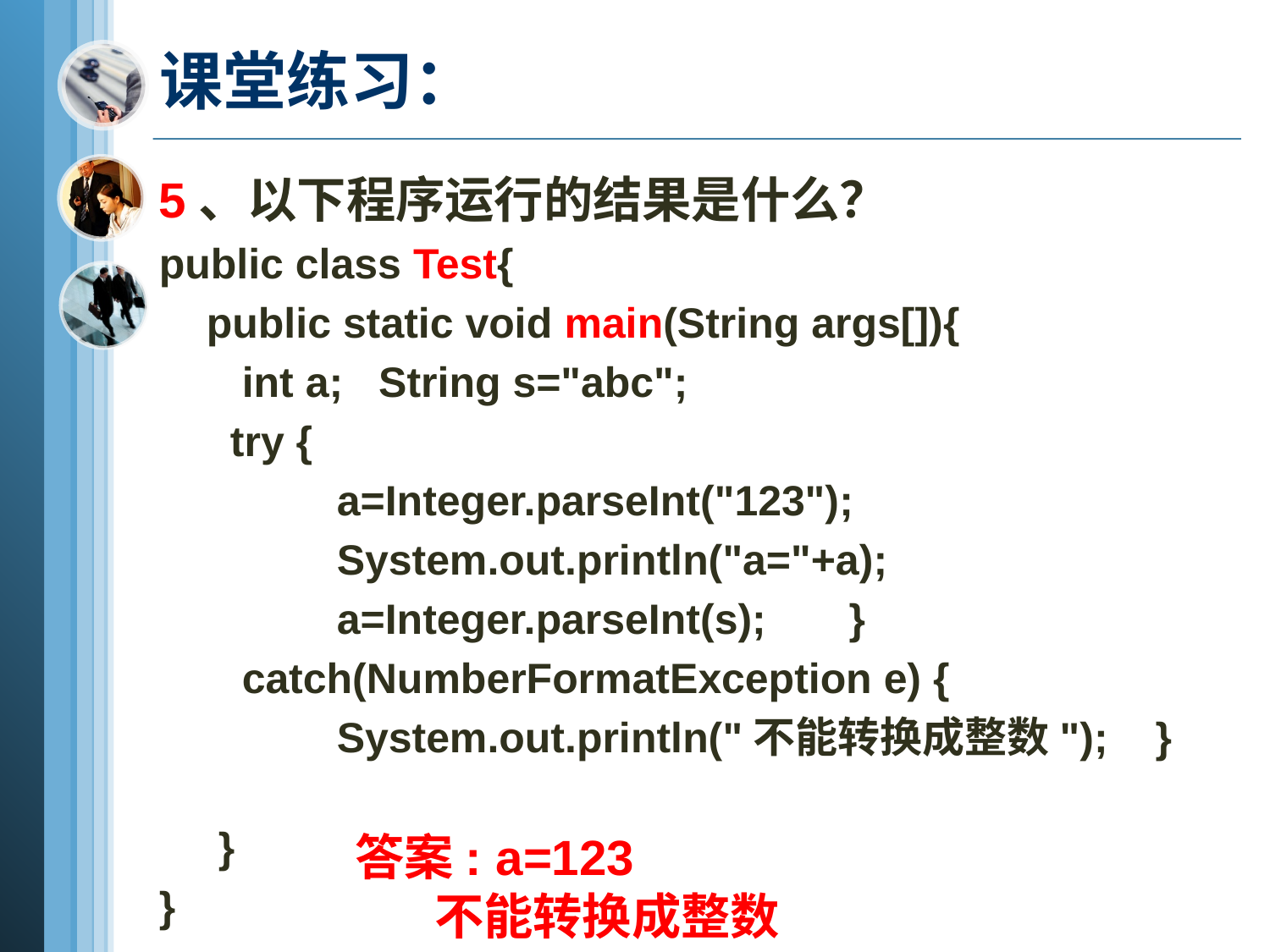

# 课堂练习：
5、以下程序运行的结果是什么？
public class Test{
    public static void main(String args[]){
       int a;   String s="abc";
      try {
               a=Integer.parseInt("123");
               System.out.println("a="+a);
               a=Integer.parseInt(s);       }
       catch(NumberFormatException e) {
               System.out.println("不能转换成整数");    }
     }
}
答案: a=123
      不能转换成整数